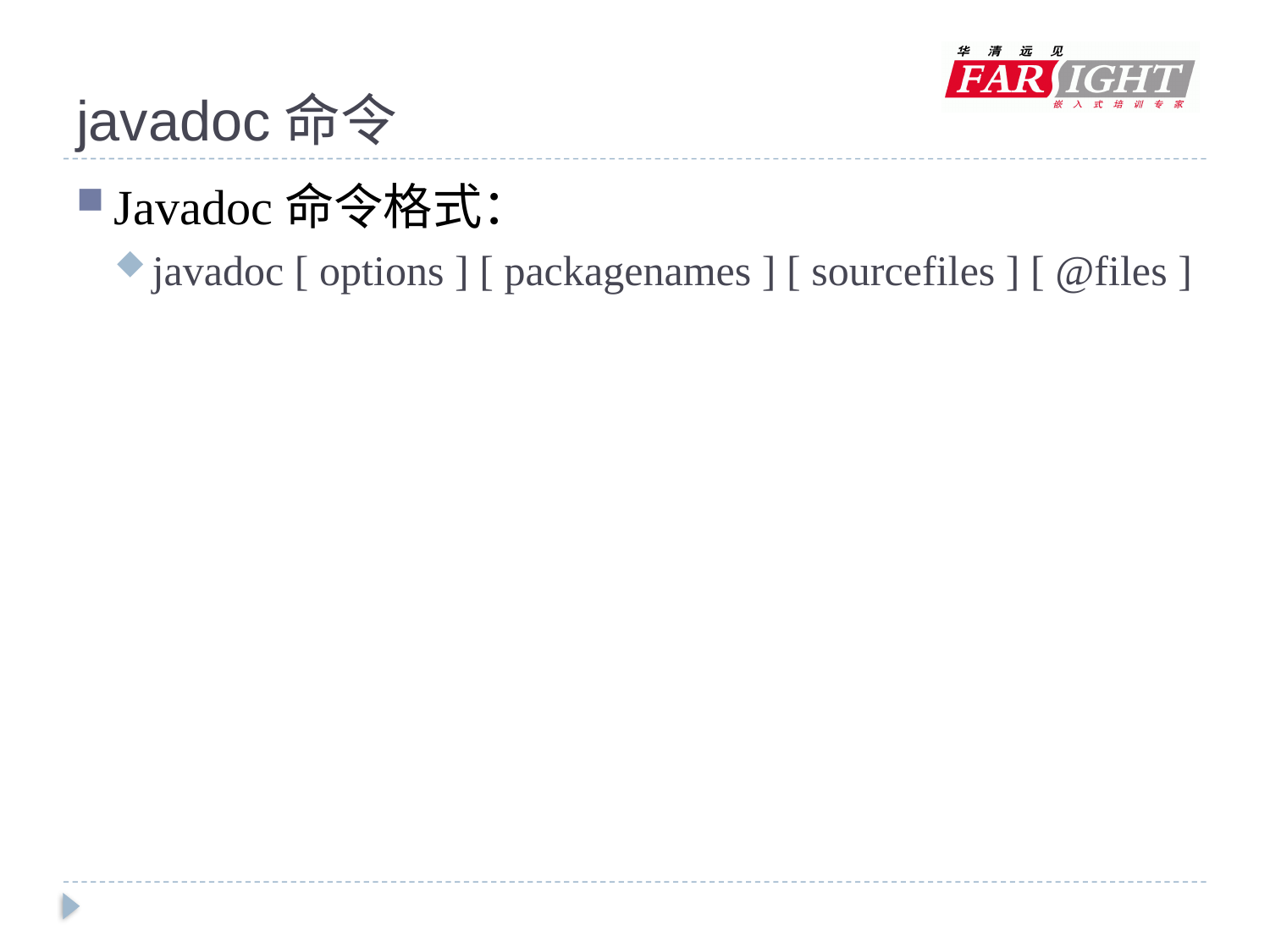

# javadoc命令
Javadoc命令格式：
javadoc [ options ] [ packagenames ] [ sourcefiles ] [ @files ]